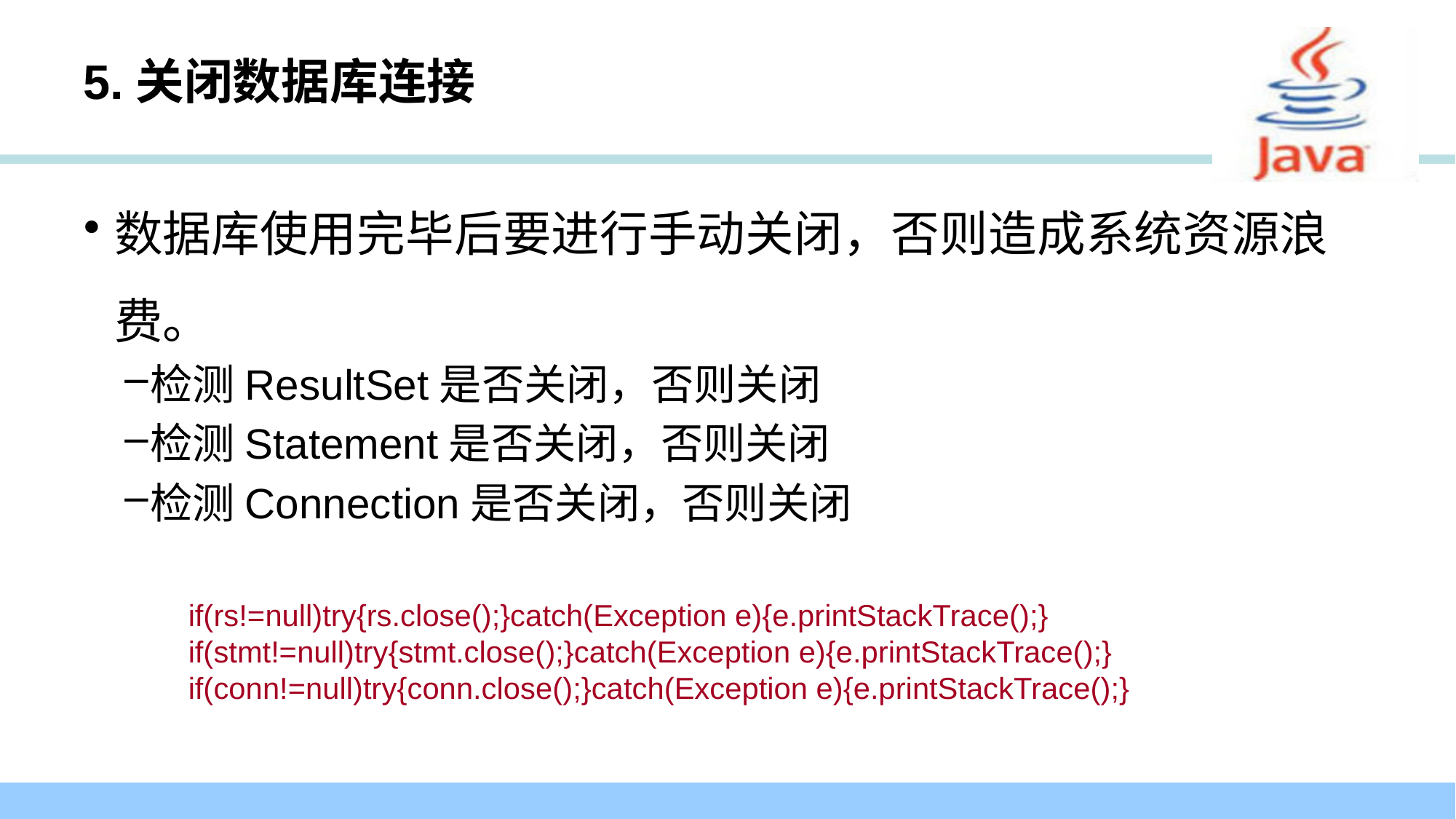

# 5.关闭数据库连接
数据库使用完毕后要进行手动关闭，否则造成系统资源浪费。
检测ResultSet是否关闭，否则关闭
检测Statement是否关闭，否则关闭
检测Connection是否关闭，否则关闭
if(rs!=null)try{rs.close();}catch(Exception e){e.printStackTrace();}
if(stmt!=null)try{stmt.close();}catch(Exception e){e.printStackTrace();}
if(conn!=null)try{conn.close();}catch(Exception e){e.printStackTrace();}